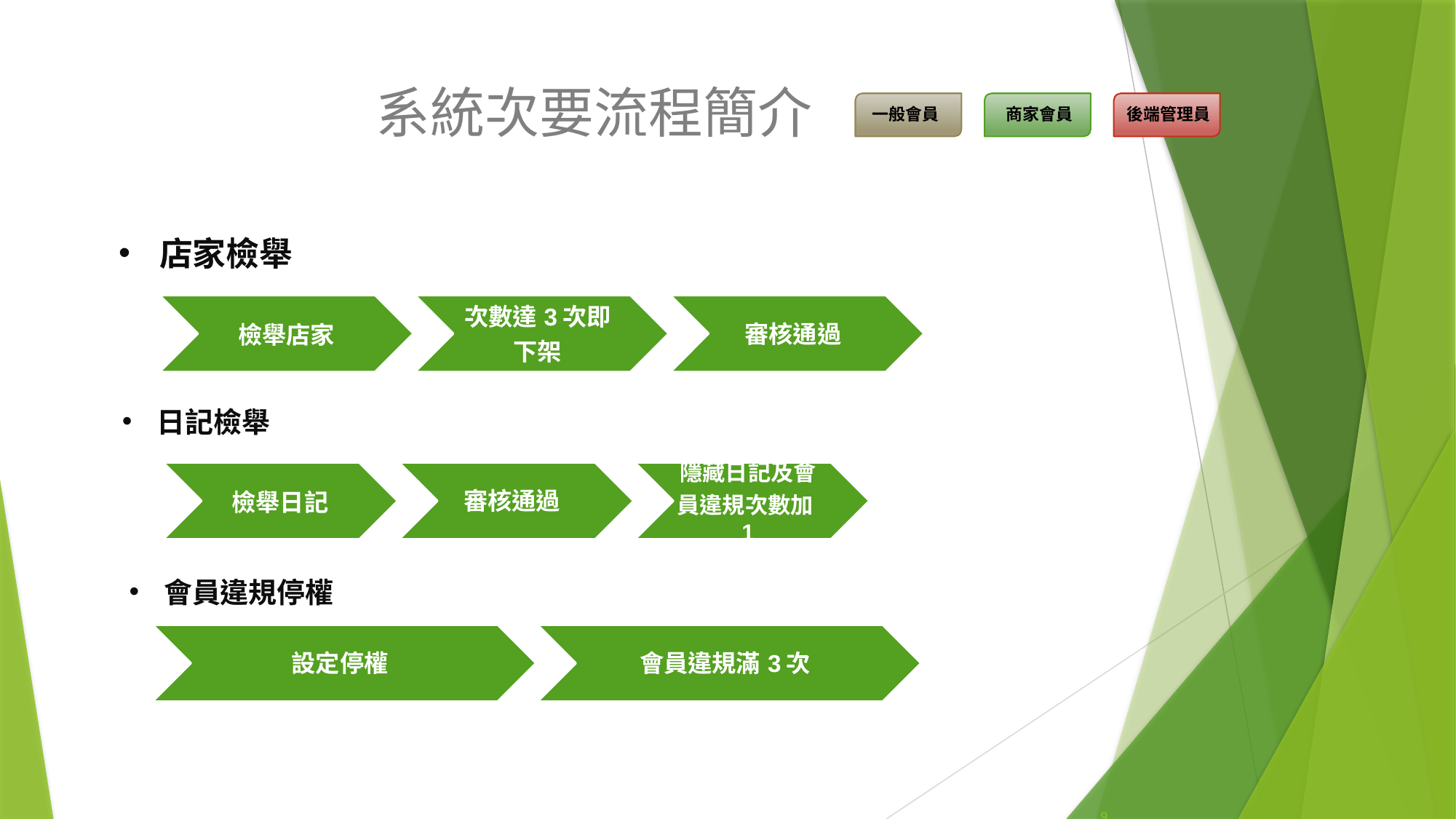

# 系統次要流程簡介

一般會員

商家會員

後端管理員
店家檢舉
檢舉店家
次數達3次即下架
審核通過
日記檢舉
審核通過
隱藏日記及會員違規次數加1
檢舉日記
會員違規停權
設定停權
會員違規滿3次
9